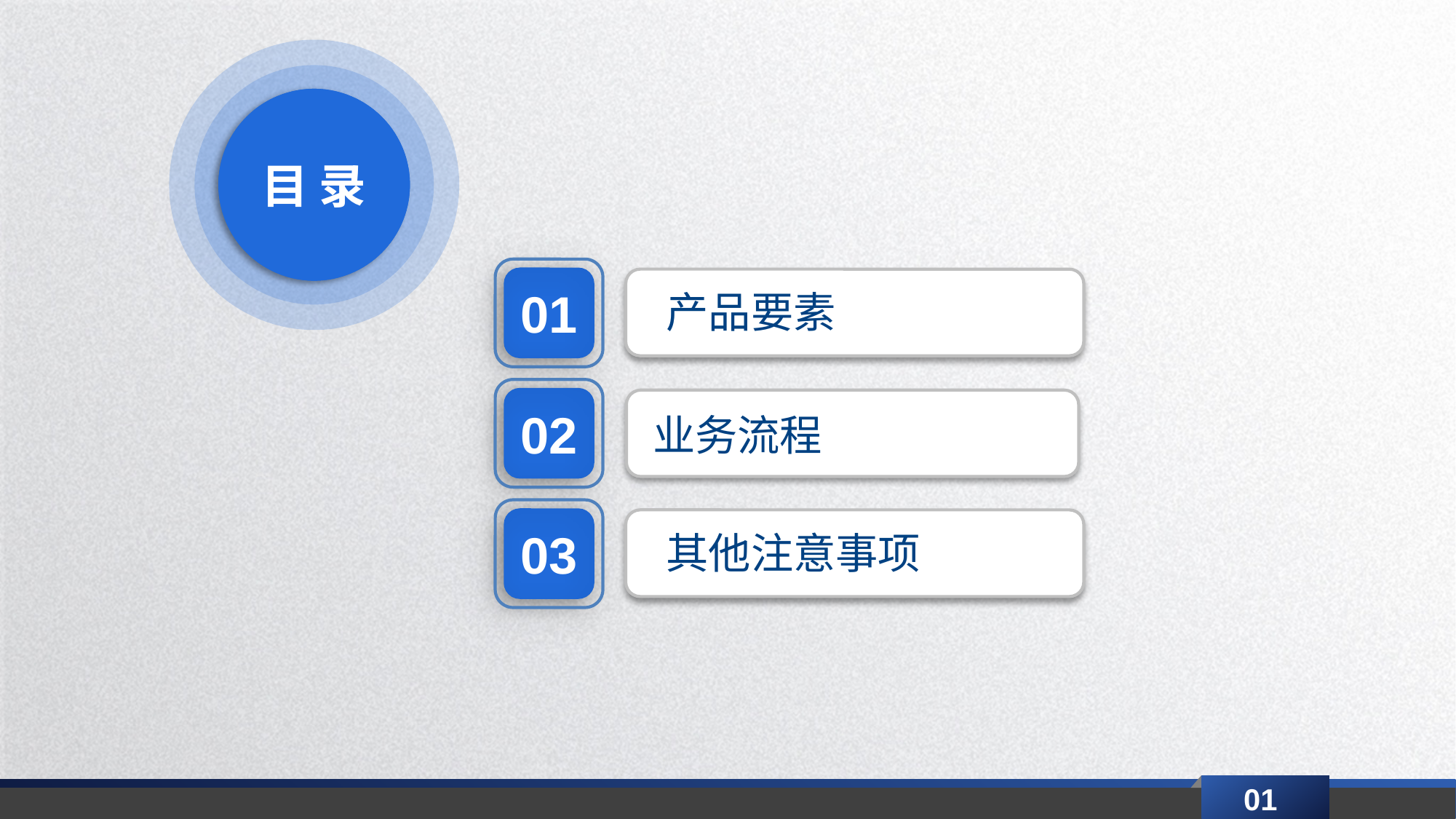

目 录

01

产品要素

02

  业务流程

03

其他注意事项
01

延时符